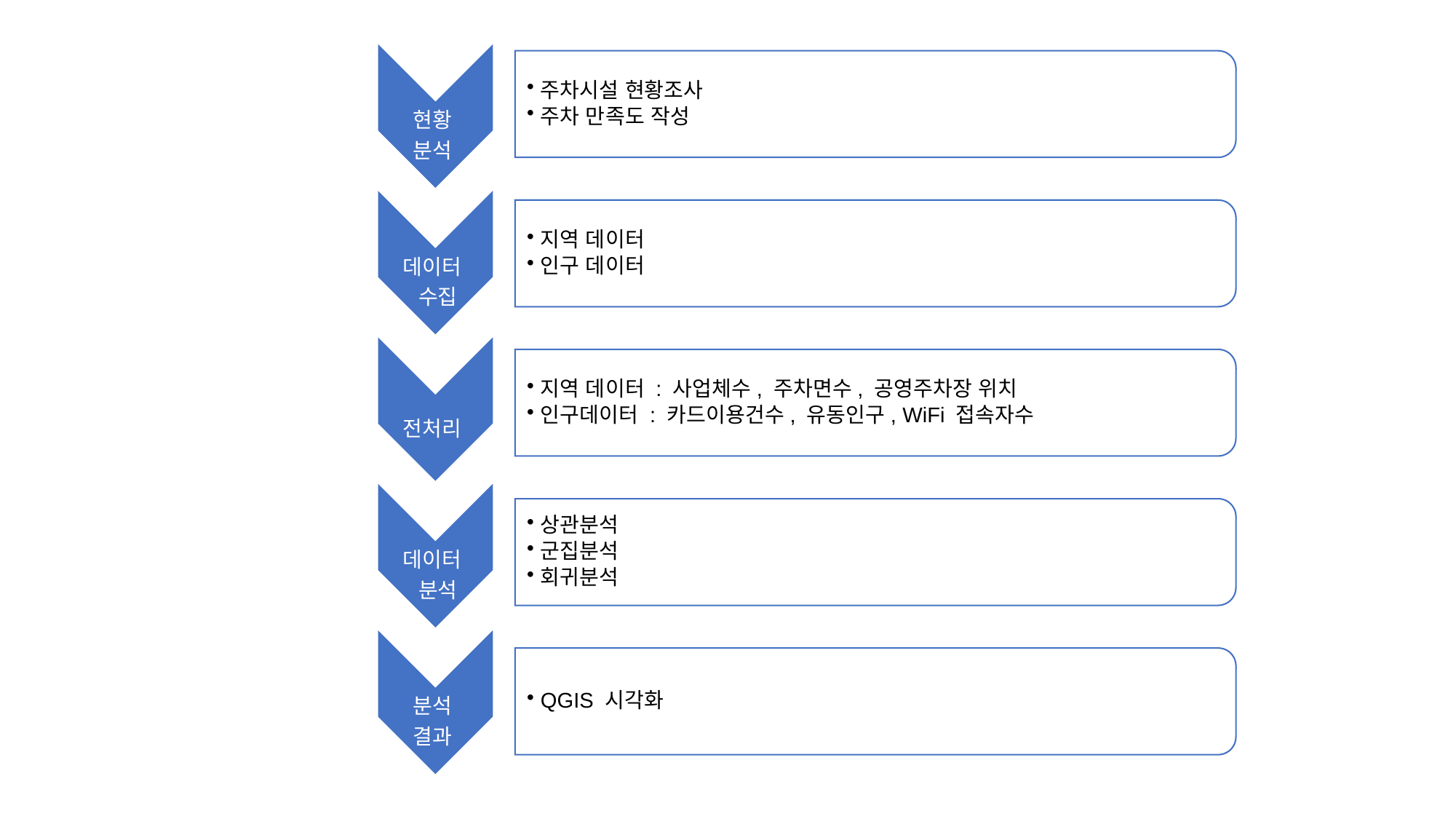

현황
분석

주차시설 현황조사
주차 만족도 작성

데이터
 수집

지역 데이터
인구 데이터

전처리

지역 데이터 : 사업체수, 주차면수, 공영주차장 위치
인구데이터 : 카드이용건수, 유동인구, WiFi 접속자수

데이터
 분석

상관분석
군집분석
회귀분석

분석
결과

QGIS 시각화